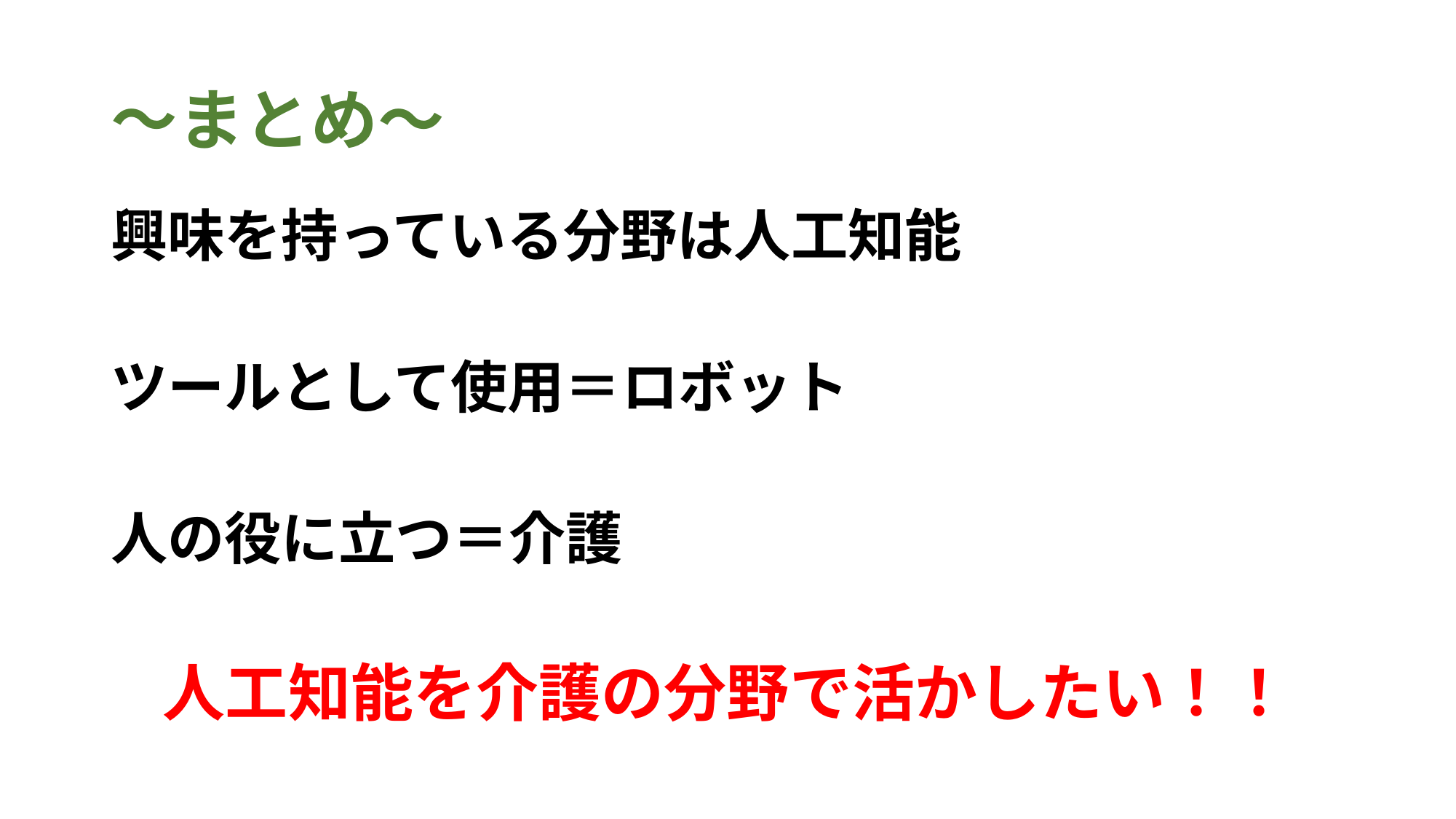

# ～まとめ～
興味を持っている分野は人工知能

ツールとして使用＝ロボット

人の役に立つ＝介護

人工知能を介護の分野で活かしたい！！